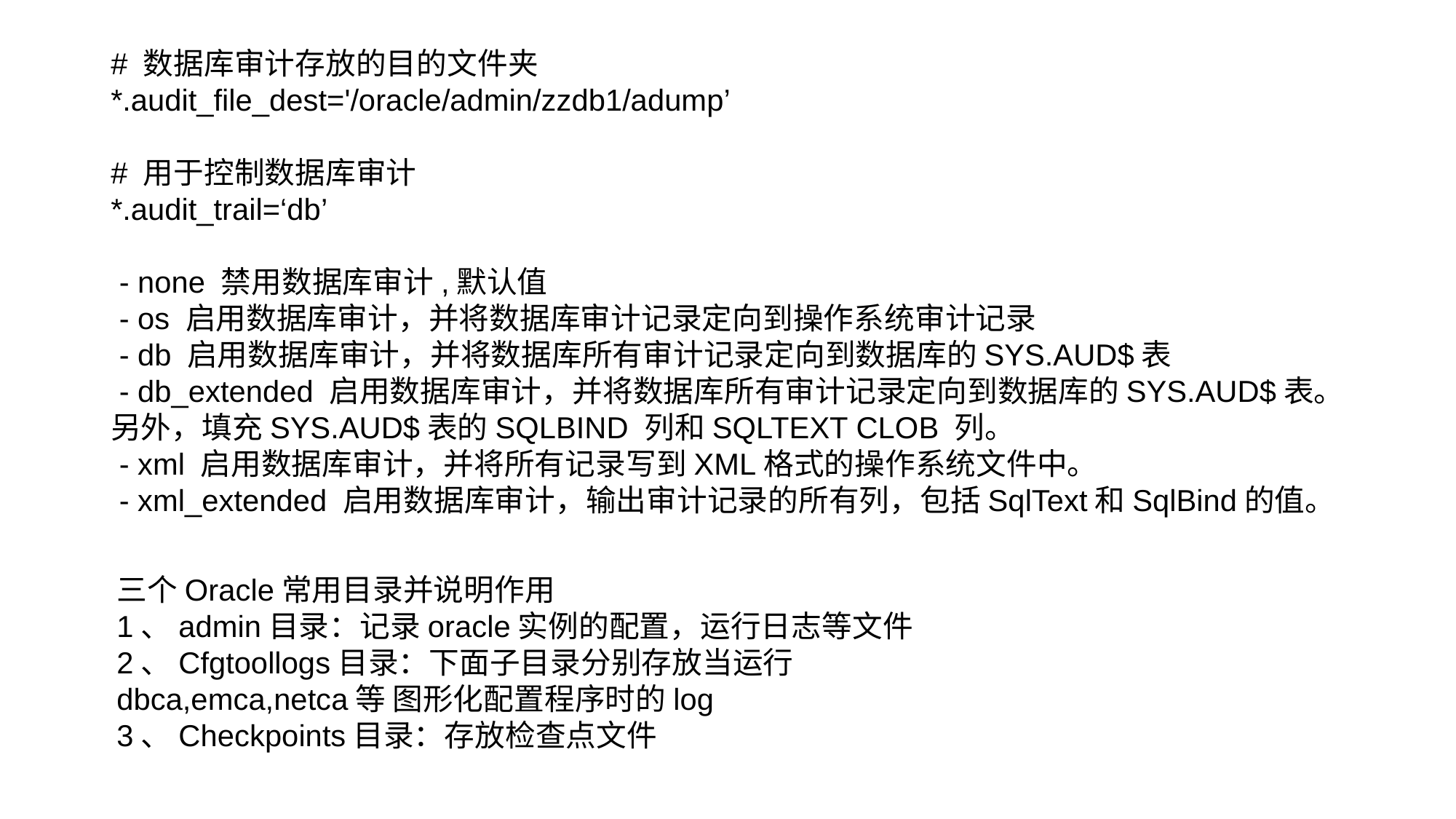

# 数据库审计存放的目的文件夹
*.audit_file_dest='/oracle/admin/zzdb1/adump’

# 用于控制数据库审计
*.audit_trail=‘db’

 - none 禁用数据库审计,默认值
 - os 启用数据库审计，并将数据库审计记录定向到操作系统审计记录
 - db 启用数据库审计，并将数据库所有审计记录定向到数据库的SYS.AUD$表
 - db_extended 启用数据库审计，并将数据库所有审计记录定向到数据库的SYS.AUD$表。
另外，填充SYS.AUD$表的SQLBIND 列和SQLTEXT CLOB 列。
 - xml 启用数据库审计，并将所有记录写到XML格式的操作系统文件中。
 - xml_extended 启用数据库审计，输出审计记录的所有列，包括SqlText和SqlBind的值。
三个Oracle常用目录并说明作用
1、admin目录：记录oracle实例的配置，运行日志等文件
2、Cfgtoollogs目录：下面子目录分别存放当运行dbca,emca,netca等 图形化配置程序时的log
3、Checkpoints目录：存放检查点文件